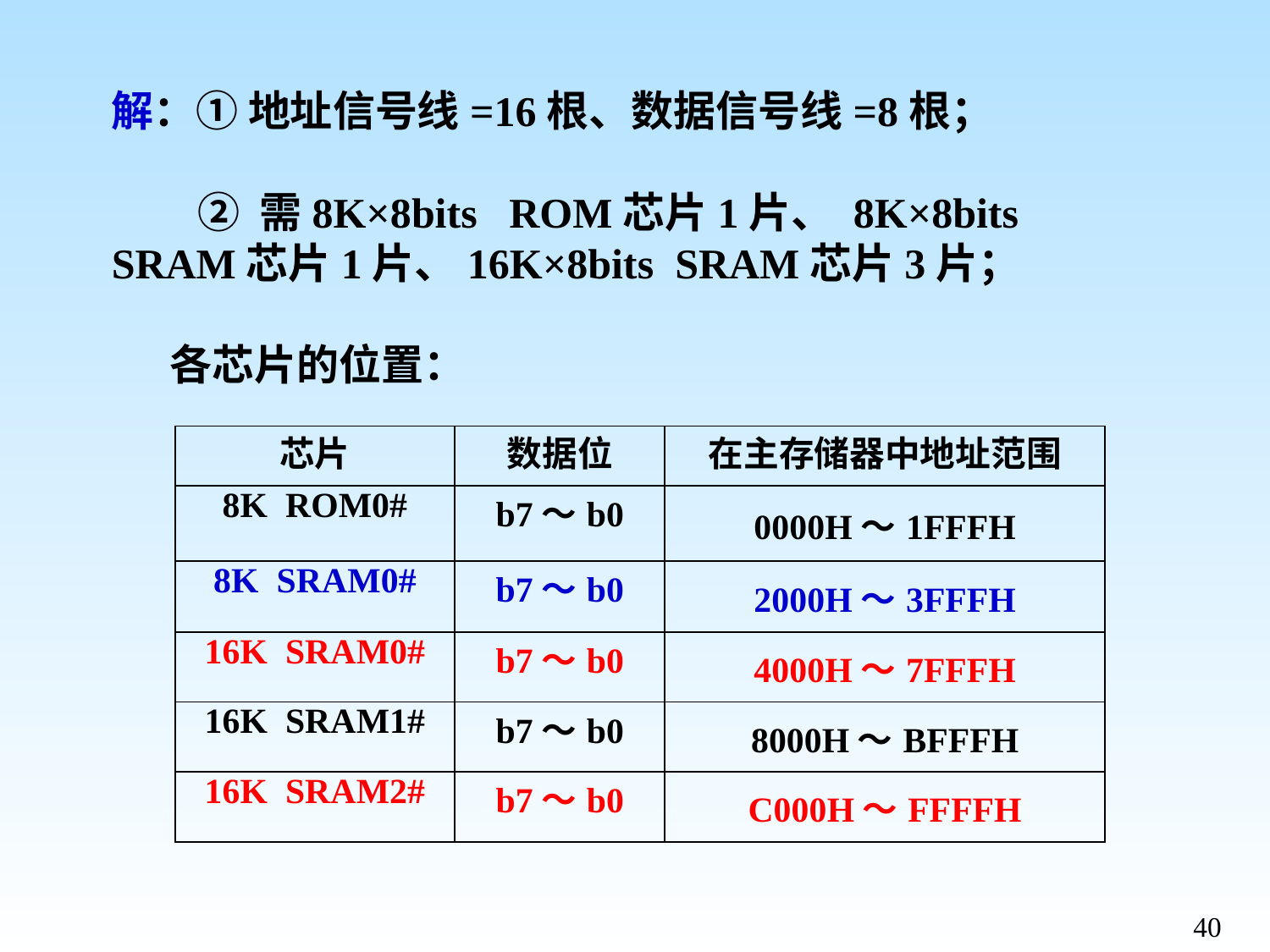

解：① 地址信号线=16根、数据信号线=8根；

         ② 需8K×8bits   ROM芯片1片、 8K×8bits  SRAM芯片1片、16K×8bits  SRAM芯片3片；

     各芯片的位置：
| 芯片 | 数据位 | 在主存储器中地址范围 |
| --- | --- | --- |
| 8K ROM0# | b7～b0 | 0000H～1FFFH |
| 8K SRAM0# | b7～b0 | 2000H～3FFFH |
| 16K SRAM0# | b7～b0 | 4000H～7FFFH |
| 16K SRAM1# | b7～b0 | 8000H～BFFFH |
| 16K SRAM2# | b7～b0 | C000H～FFFFH |
40